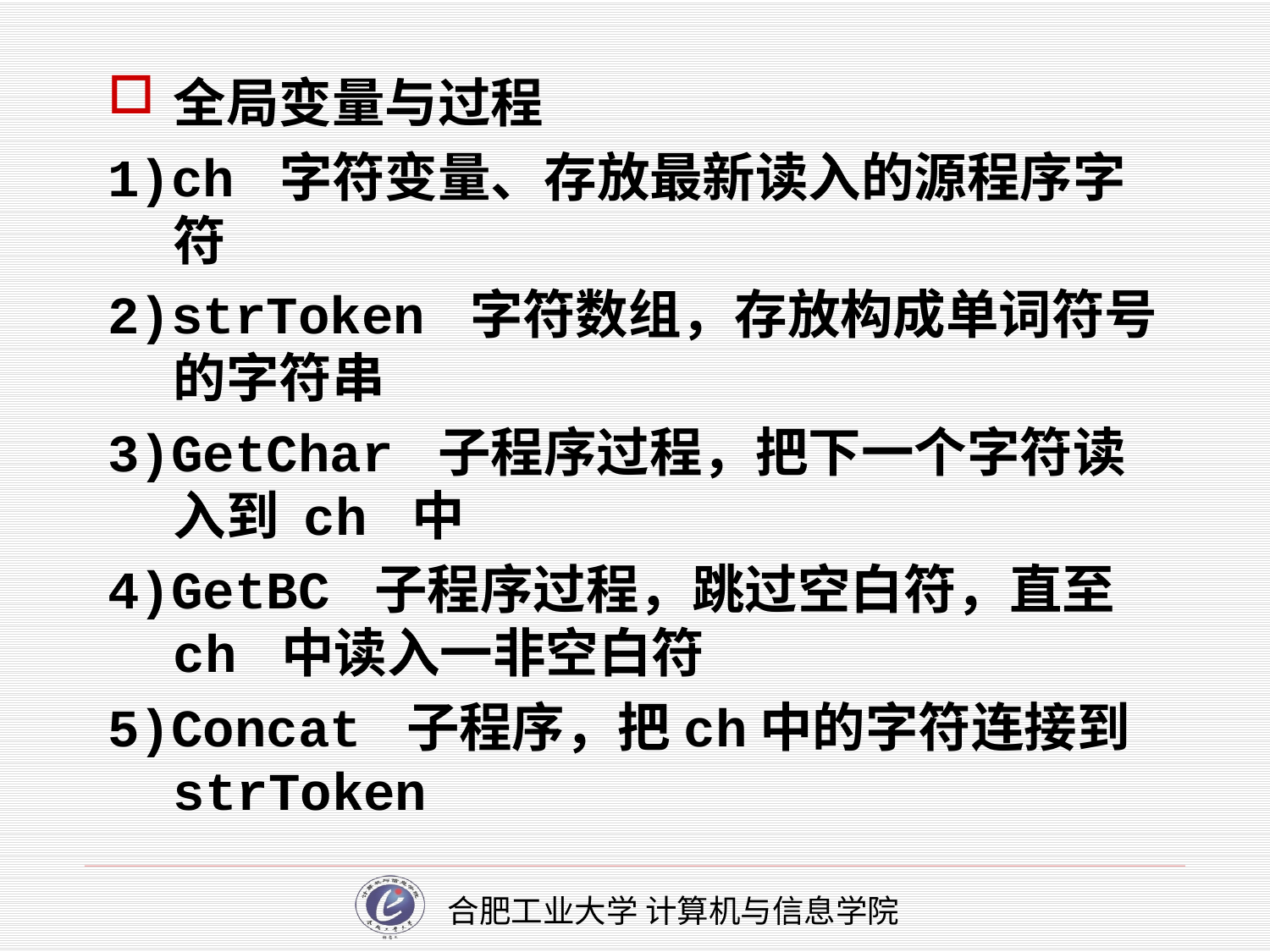

全局变量与过程
1)ch 字符变量、存放最新读入的源程序字符
2)strToken 字符数组，存放构成单词符号的字符串
3)GetChar 子程序过程，把下一个字符读入到 ch 中
4)GetBC 子程序过程，跳过空白符，直至 ch 中读入一非空白符
5)Concat 子程序，把ch中的字符连接到 strToken
23